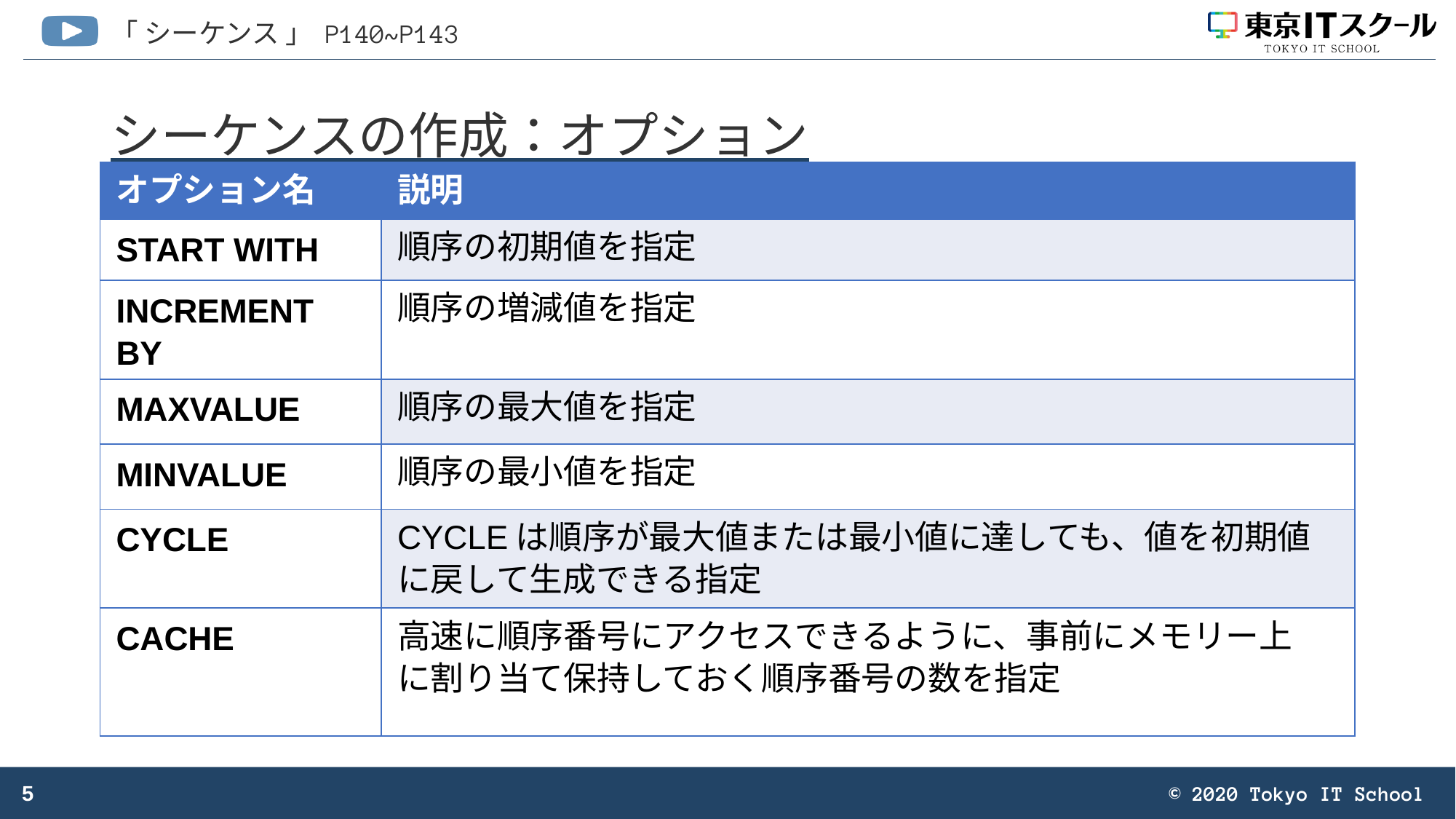

# シーケンスの作成：オプション
| オプション名 | 説明 |
| --- | --- |
| START WITH | 順序の初期値を指定 |
| INCREMENT BY | 順序の増減値を指定 |
| MAXVALUE | 順序の最大値を指定 |
| MINVALUE | 順序の最小値を指定 |
| CYCLE | CYCLEは順序が最大値または最小値に達しても、値を初期値 に戻して生成できる指定 |
| CACHE | 高速に順序番号にアクセスできるように、事前にメモリー上 に割り当て保持しておく順序番号の数を指定 |
5